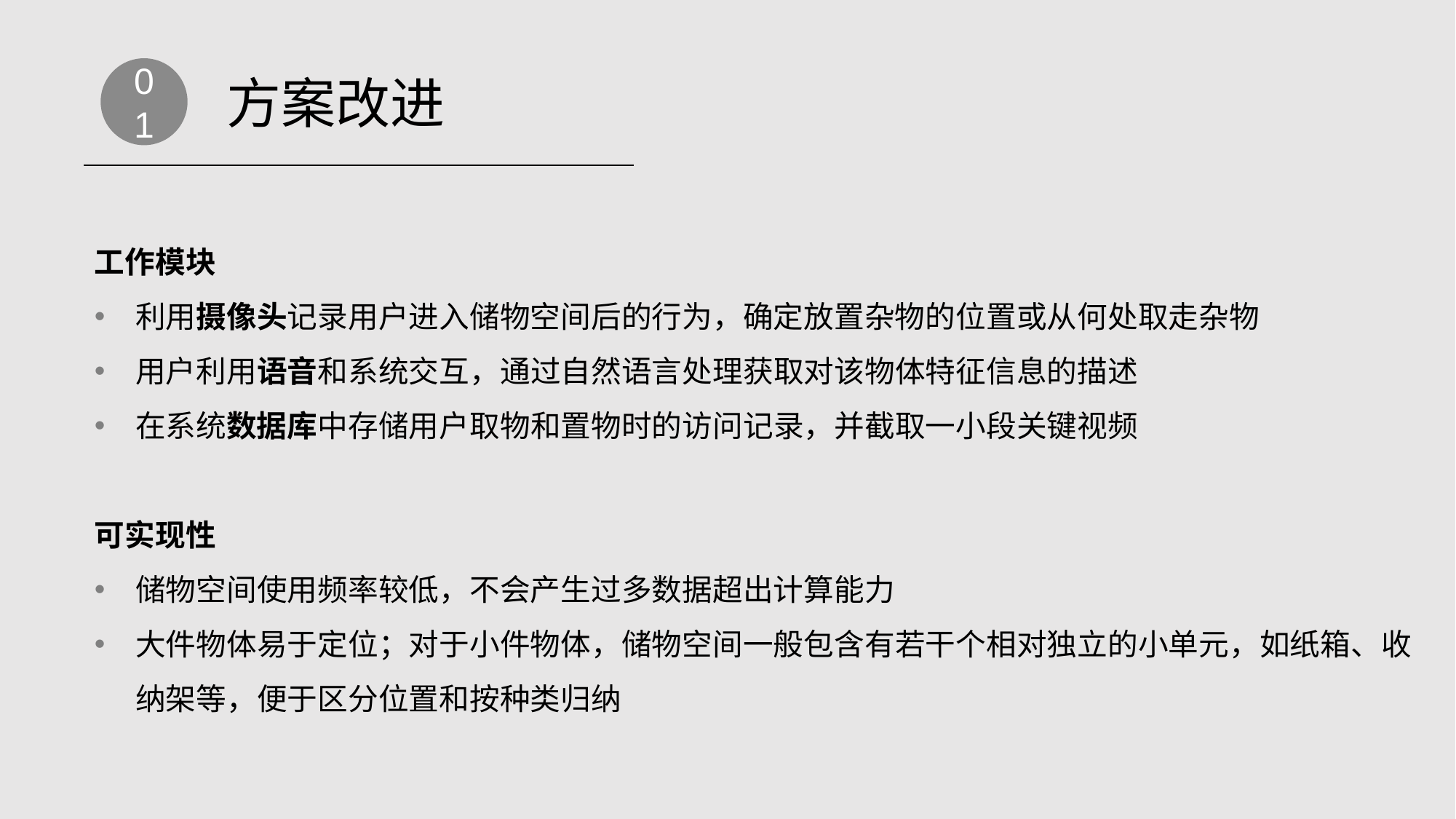

01
方案改进
工作模块
利用摄像头记录用户进入储物空间后的行为，确定放置杂物的位置或从何处取走杂物
用户利用语音和系统交互，通过自然语言处理获取对该物体特征信息的描述
在系统数据库中存储用户取物和置物时的访问记录，并截取一小段关键视频

可实现性
储物空间使用频率较低，不会产生过多数据超出计算能力
大件物体易于定位；对于小件物体，储物空间一般包含有若干个相对独立的小单元，如纸箱、收纳架等，便于区分位置和按种类归纳